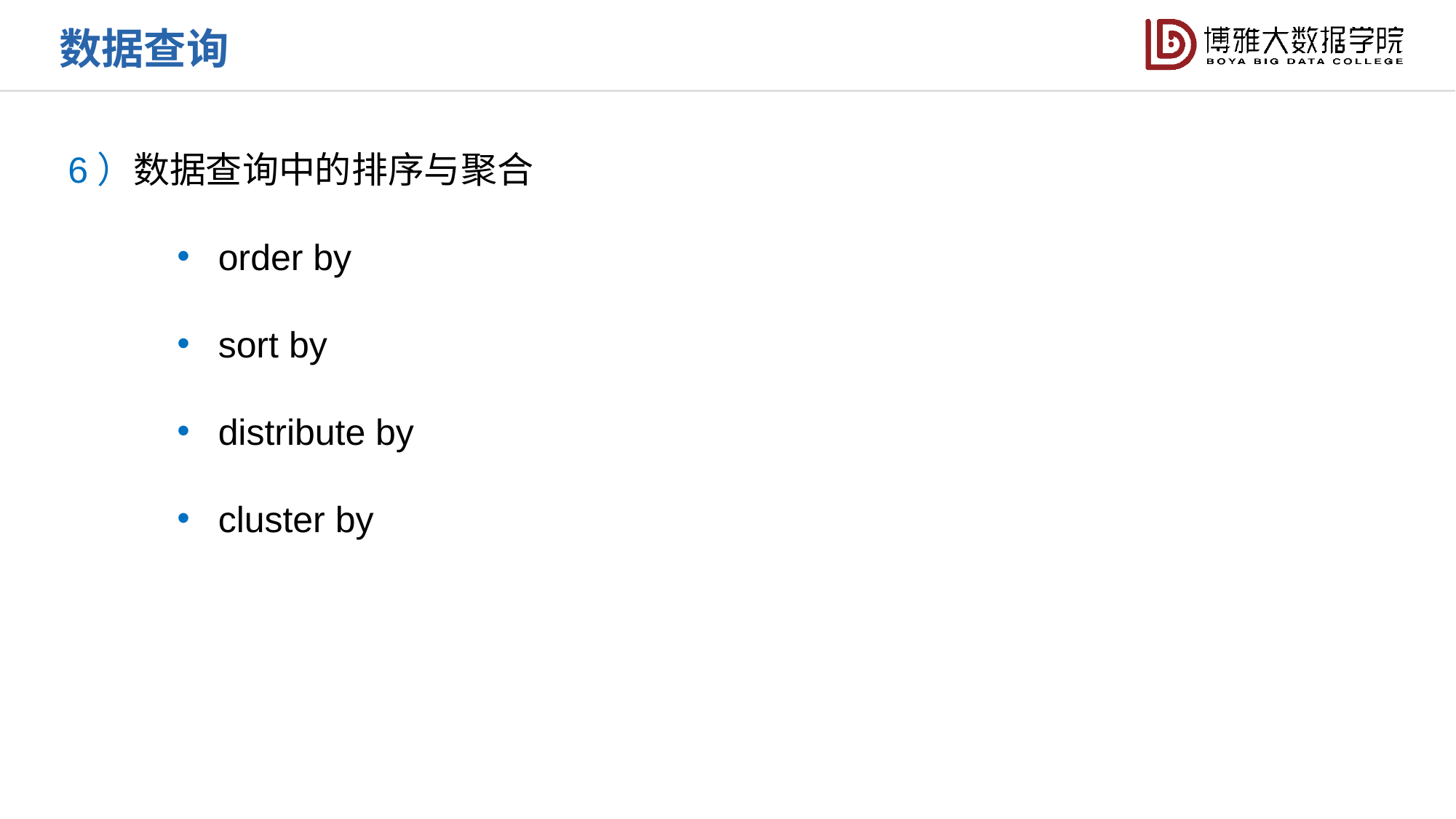

数据查询
6）数据查询中的排序与聚合

order by

sort by

distribute by

cluster by